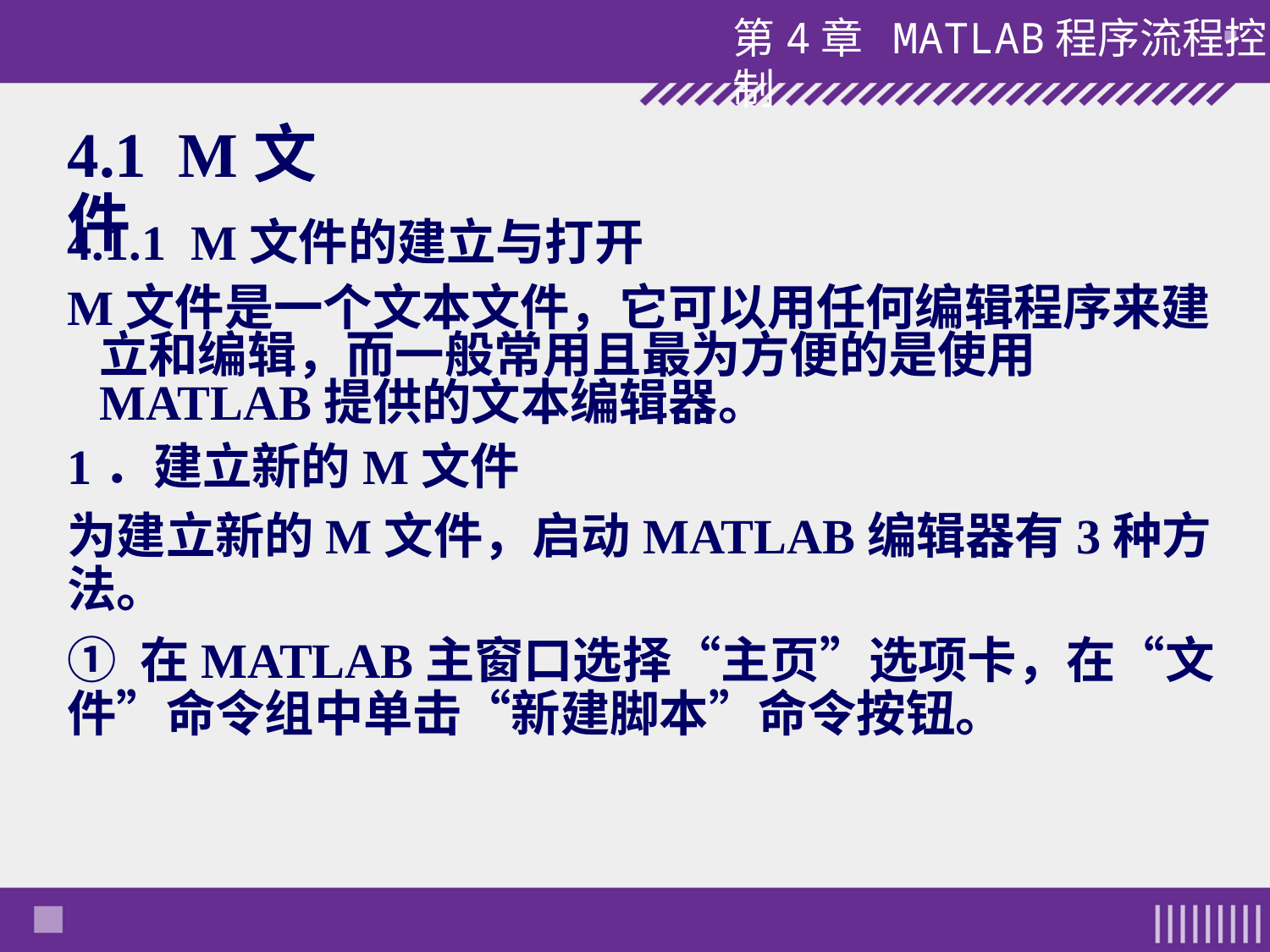

4.1  M文件
4.1.1  M文件的建立与打开
M文件是一个文本文件，它可以用任何编辑程序来建立和编辑，而一般常用且最为方便的是使用MATLAB提供的文本编辑器。
1．建立新的M文件
为建立新的M文件，启动MATLAB编辑器有3种方法。
① 在MATLAB主窗口选择“主页”选项卡，在“文件”命令组中单击“新建脚本”命令按钮。